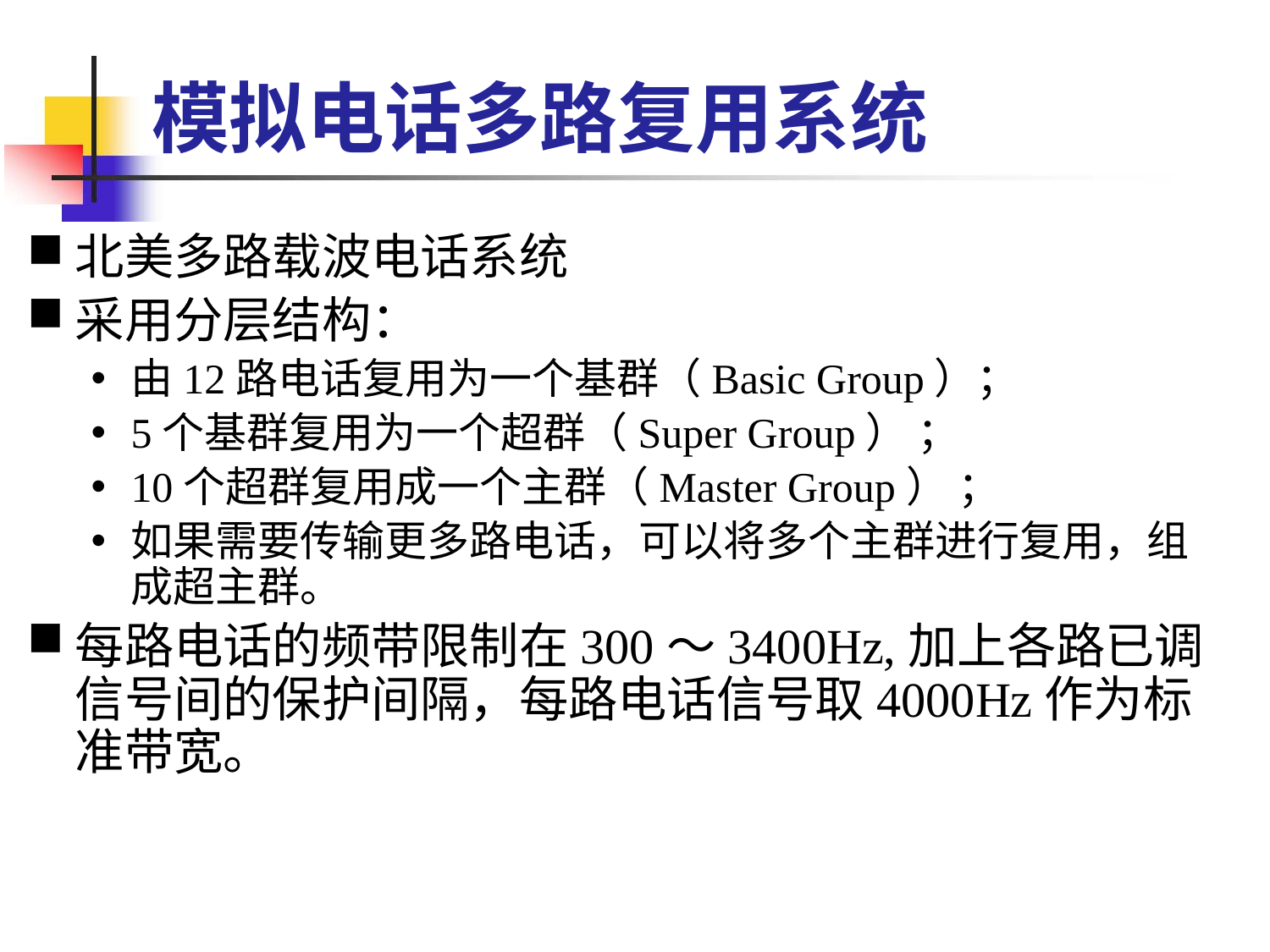

模拟电话多路复用系统
北美多路载波电话系统
采用分层结构：
由12路电话复用为一个基群（Basic Group）；
5个基群复用为一个超群（Super Group） ；
10个超群复用成一个主群（Master Group） ；
如果需要传输更多路电话，可以将多个主群进行复用，组成超主群。
每路电话的频带限制在300～3400Hz,加上各路已调信号间的保护间隔，每路电话信号取4000Hz作为标准带宽。